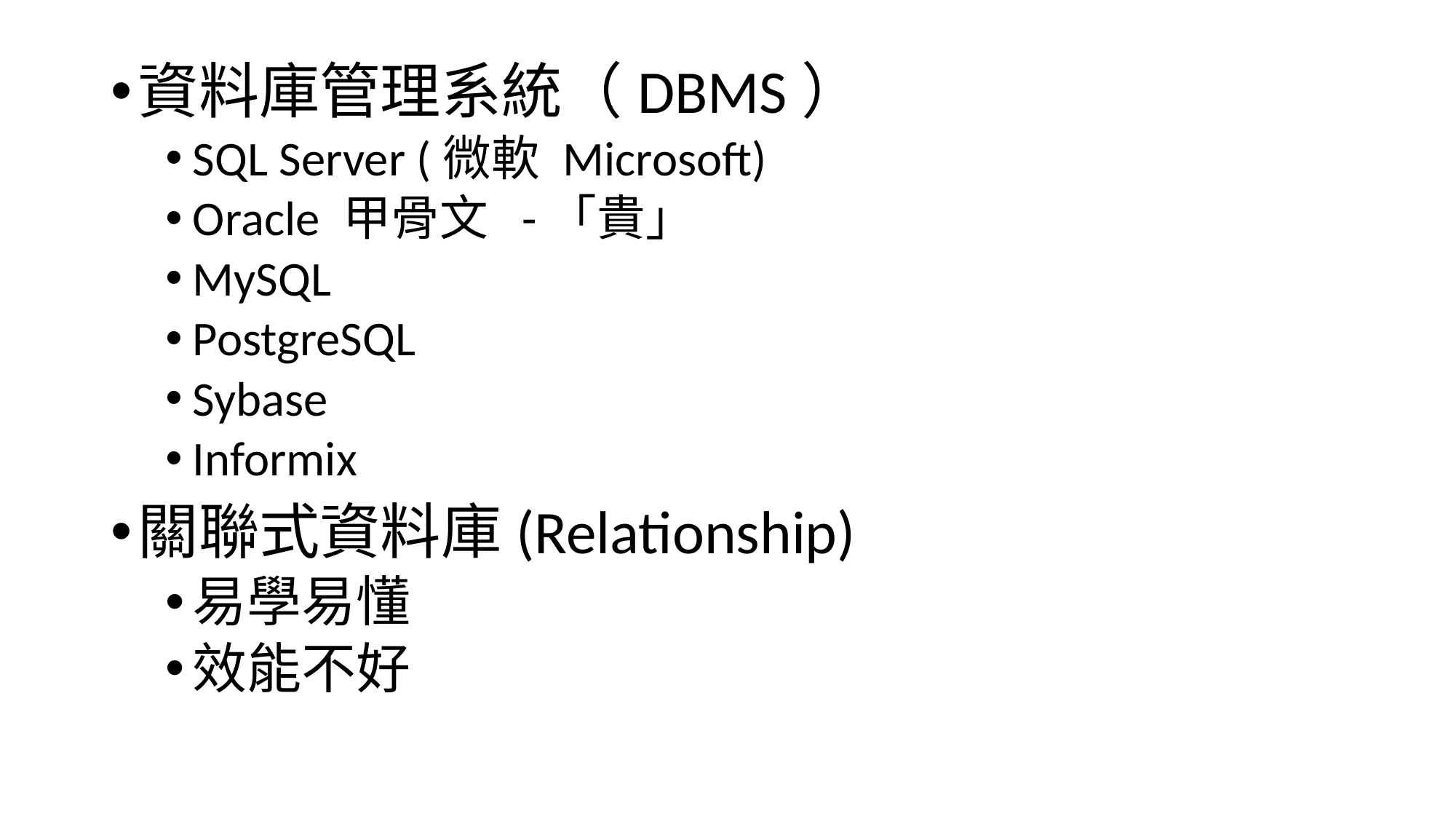

資料庫管理系統（DBMS）
SQL Server (微軟 Microsoft)
Oracle 甲骨文  -「貴」
MySQL
PostgreSQL
Sybase
Informix
關聯式資料庫(Relationship)
易學易懂
效能不好